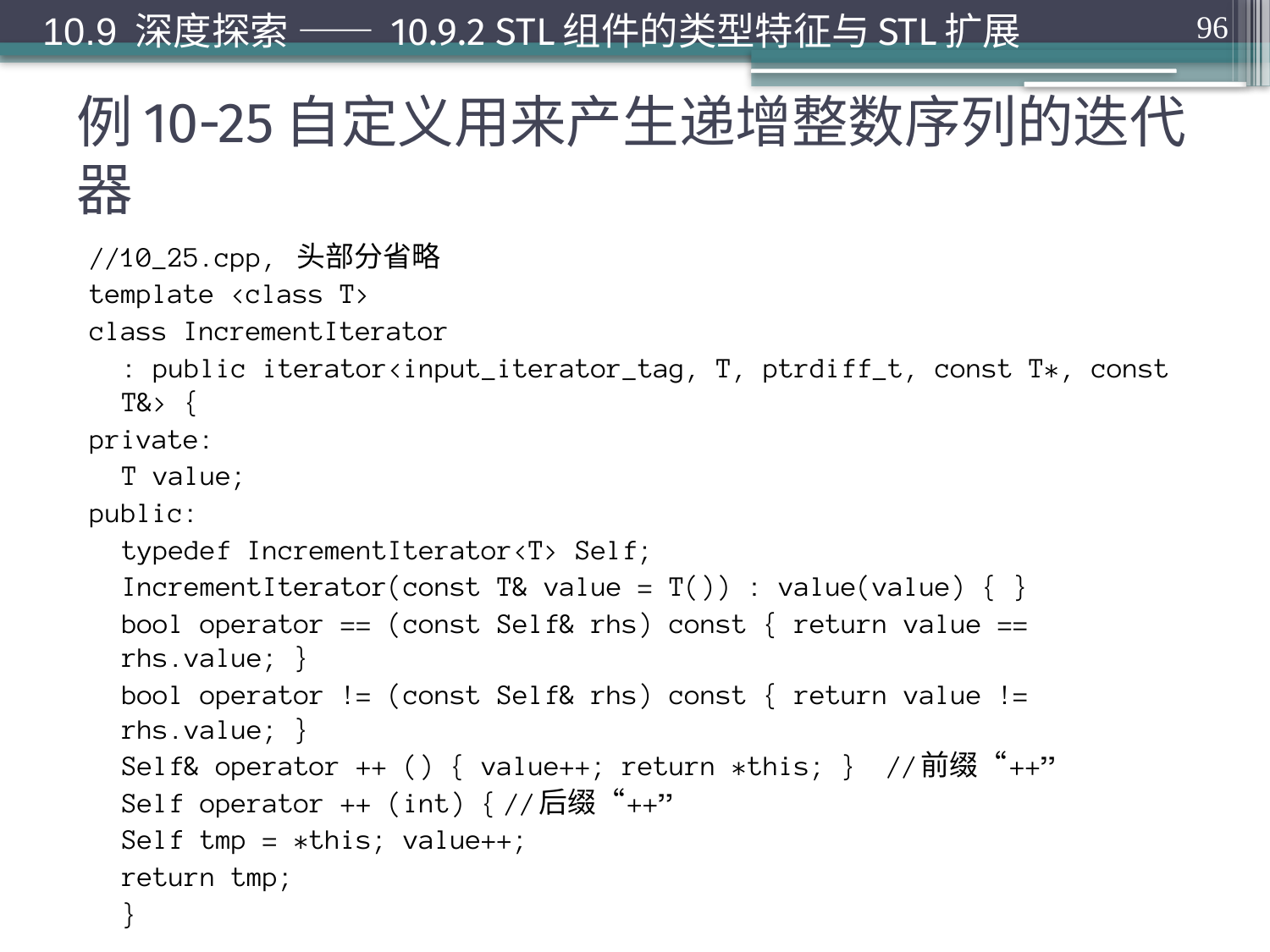

10.9 深度探索 —— 10.9.2 STL组件的类型特征与STL扩展
96
# 例10-25自定义用来产生递增整数序列的迭代器
//10_25.cpp, 头部分省略
template <class T>
class IncrementIterator
	: public iterator<input_iterator_tag, T, ptrdiff_t, const T*, const T&> {
private:
	T value;
public:
	typedef IncrementIterator<T> Self;
	IncrementIterator(const T& value = T()) : value(value) { }
	bool operator == (const Self& rhs) const { return value == rhs.value; }
	bool operator != (const Self& rhs) const { return value != rhs.value; }
	Self& operator ++ () { value++; return *this; } 	//前缀“++”
	Self operator ++ (int) {	//后缀“++”
		Self tmp = *this; value++;
		return tmp;
	}